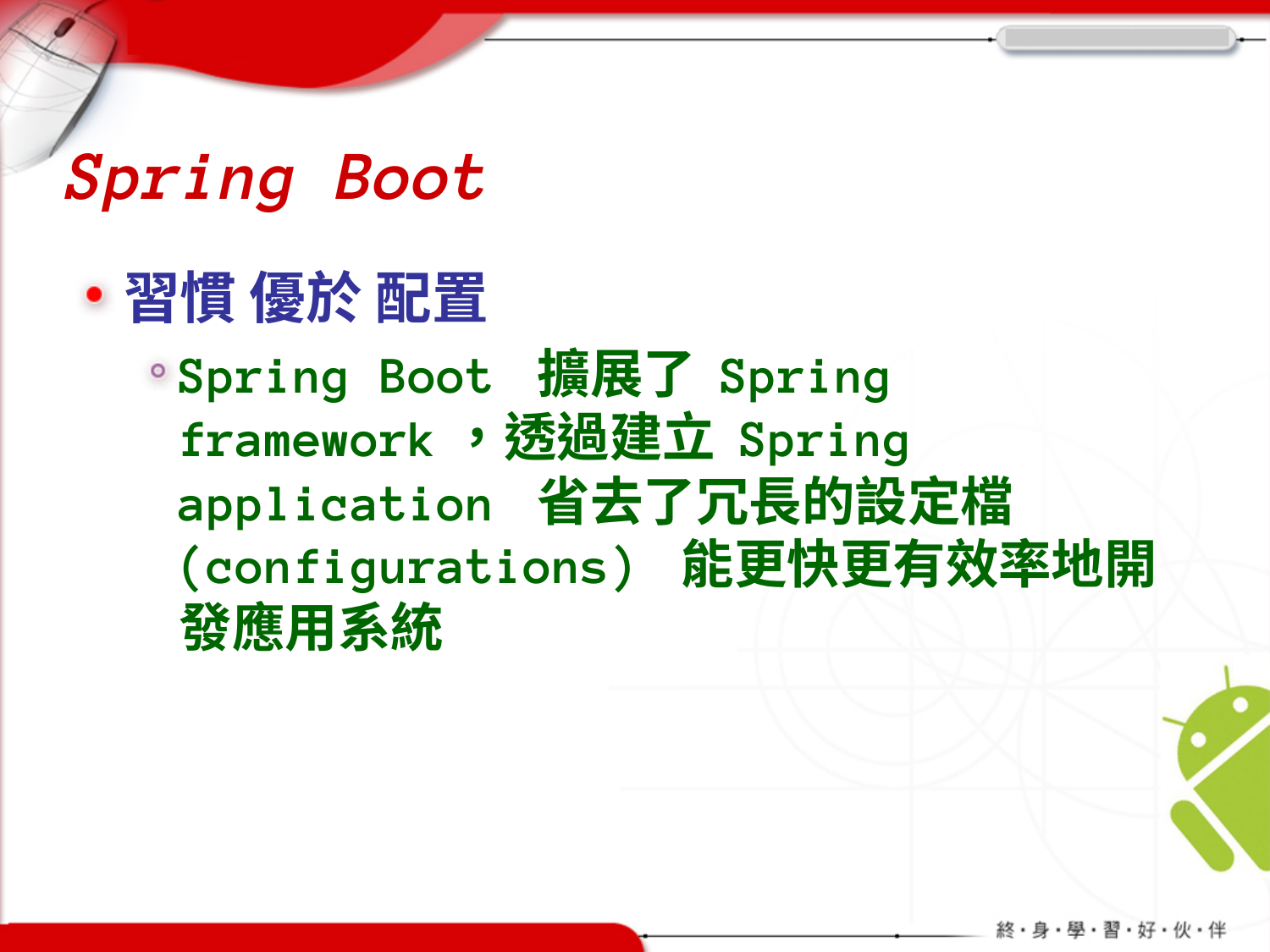

# Spring Boot
習慣 優於 配置
Spring Boot 擴展了 Spring framework，透過建立 Spring application 省去了冗長的設定檔(configurations) 能更快更有效率地開發應用系統